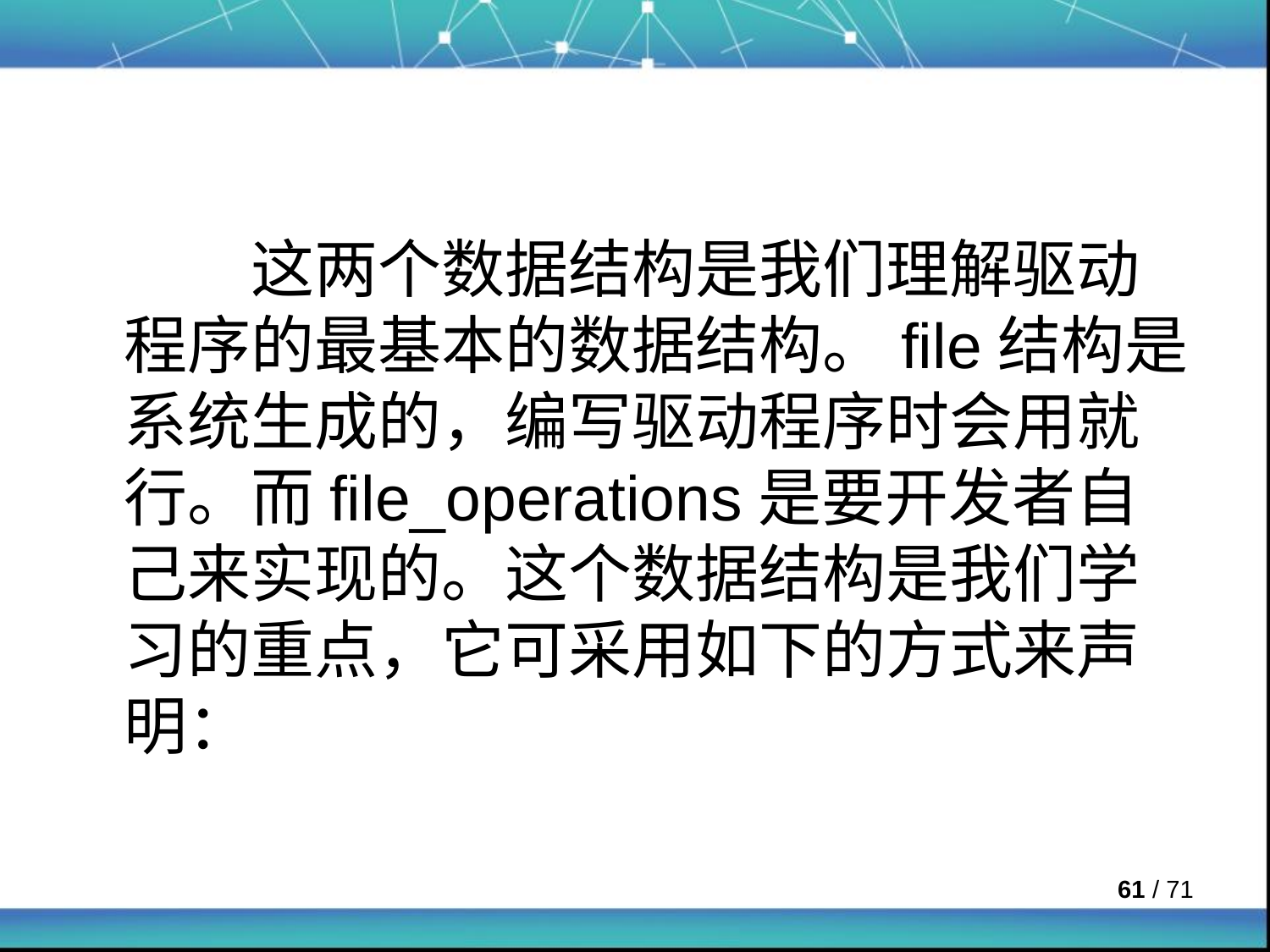

这两个数据结构是我们理解驱动程序的最基本的数据结构。file结构是系统生成的，编写驱动程序时会用就行。而file_operations是要开发者自己来实现的。这个数据结构是我们学习的重点，它可采用如下的方式来声明：
61 / 71